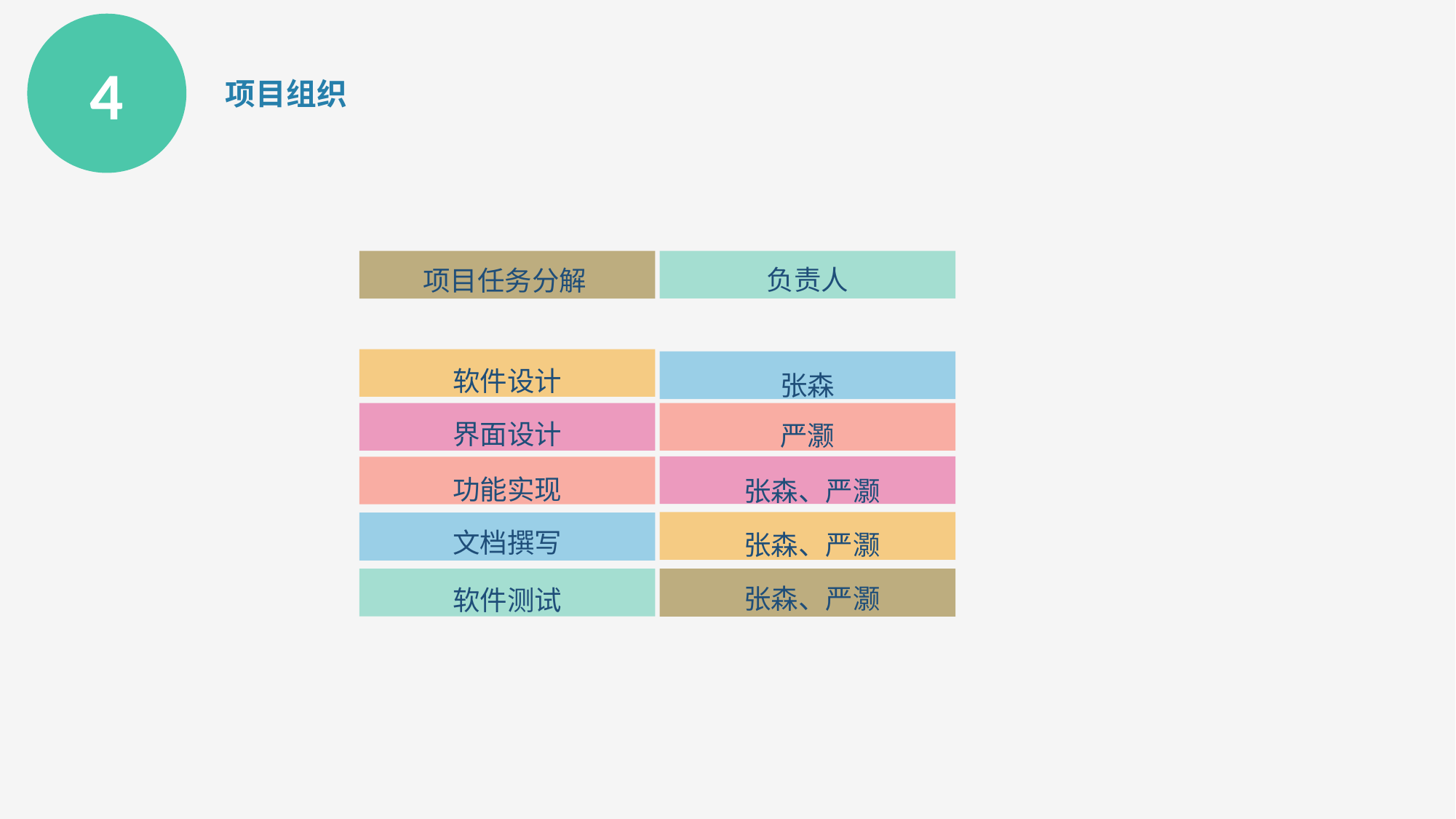

4
项目组织
负责人
项目任务分解

软件设计
张森

界面设计
严灏

功能实现
张森、严灏

文档撰写
张森、严灏

张森、严灏
软件测试